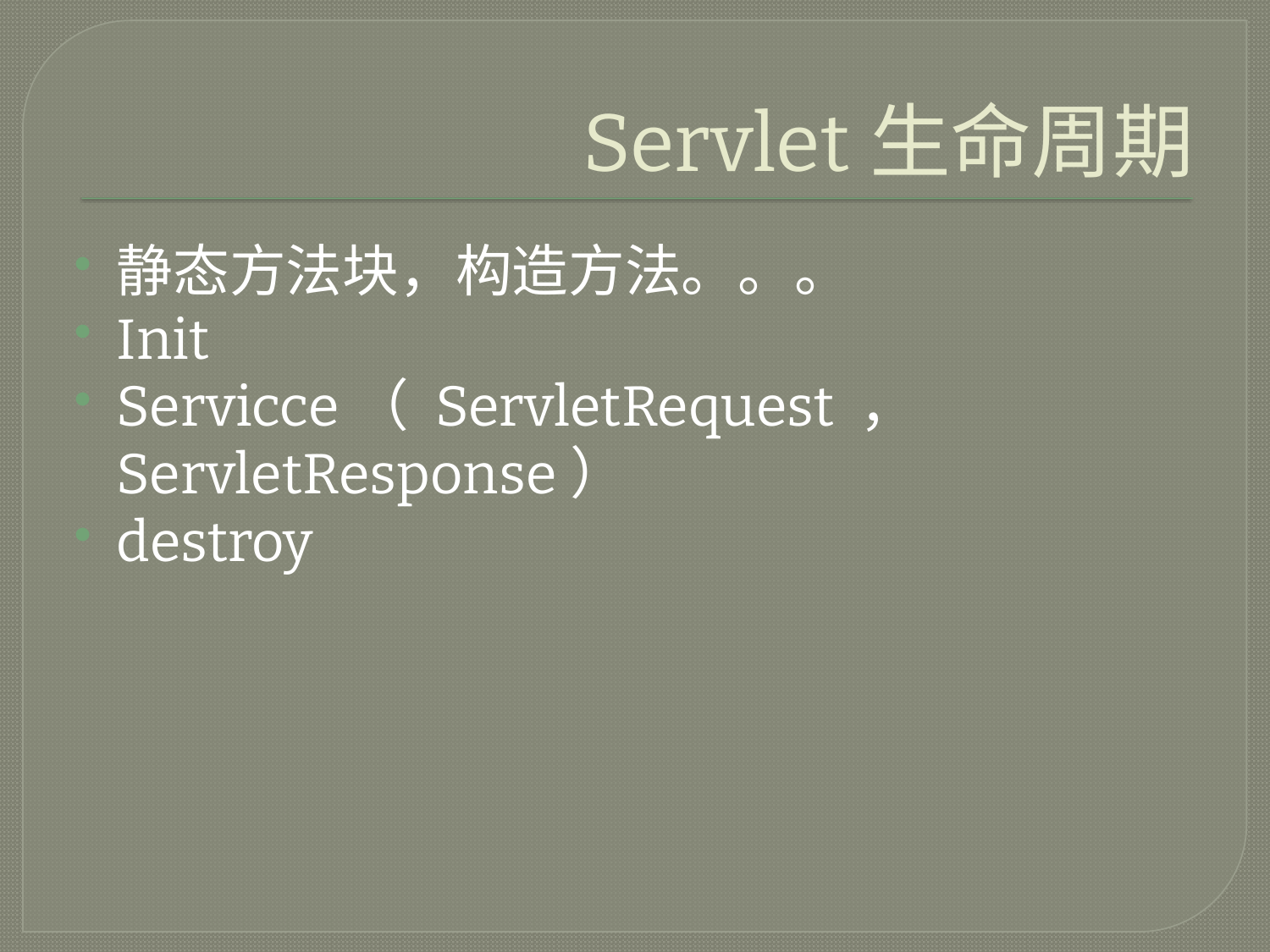

# Servlet生命周期
静态方法块，构造方法。。。
Init
Servicce（ ServletRequest ， ServletResponse）
destroy